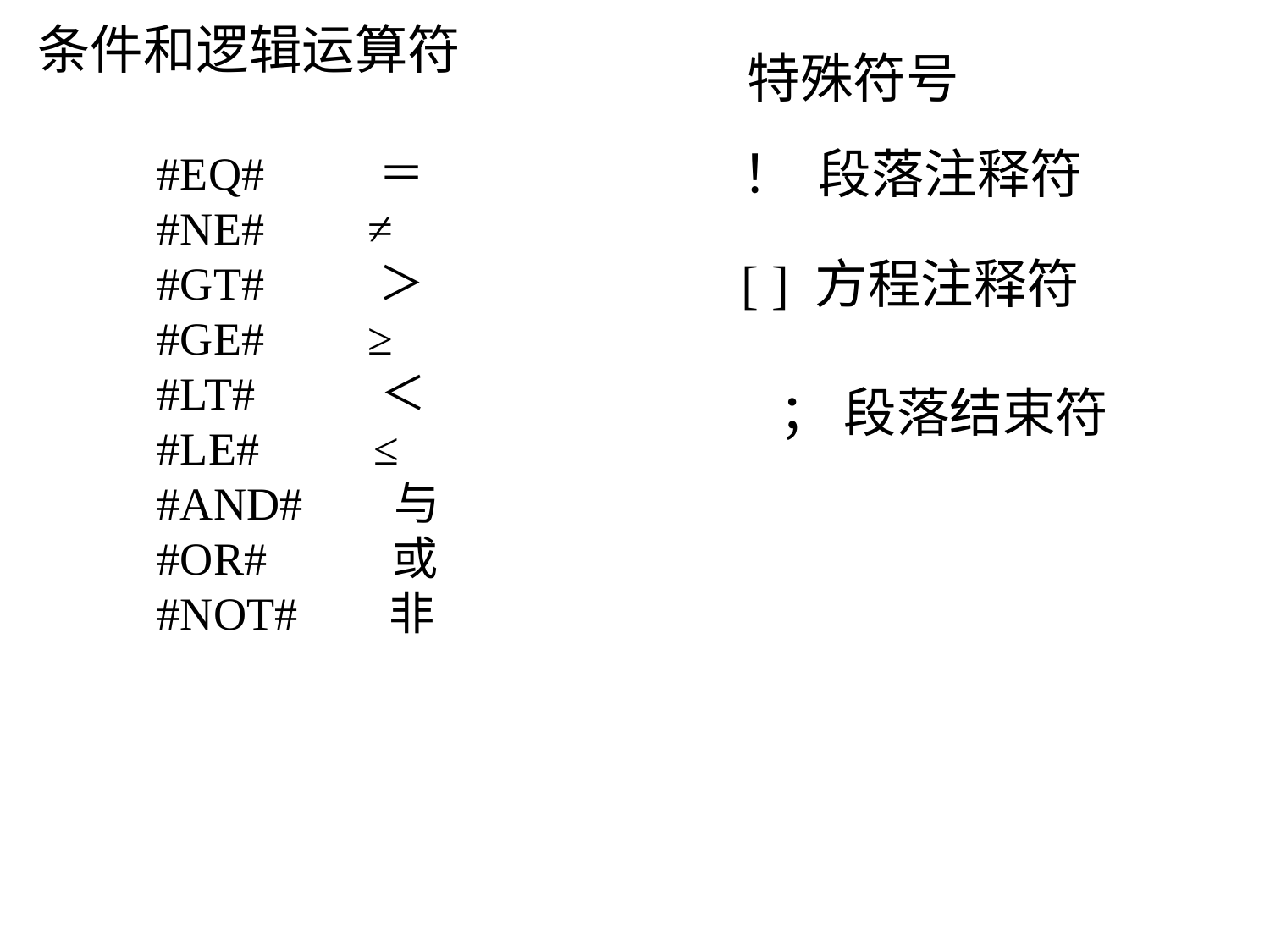

# 条件和逻辑运算符
特殊符号
#EQ#         ＝
#NE#         ≠
#GT#         ＞
#GE#         ≥
#LT#          ＜
#LE#          ≤
#AND#       与
#OR#          或
#NOT#       非
 ！  段落注释符
 [ ] 方程注释符
 ； 段落结束符